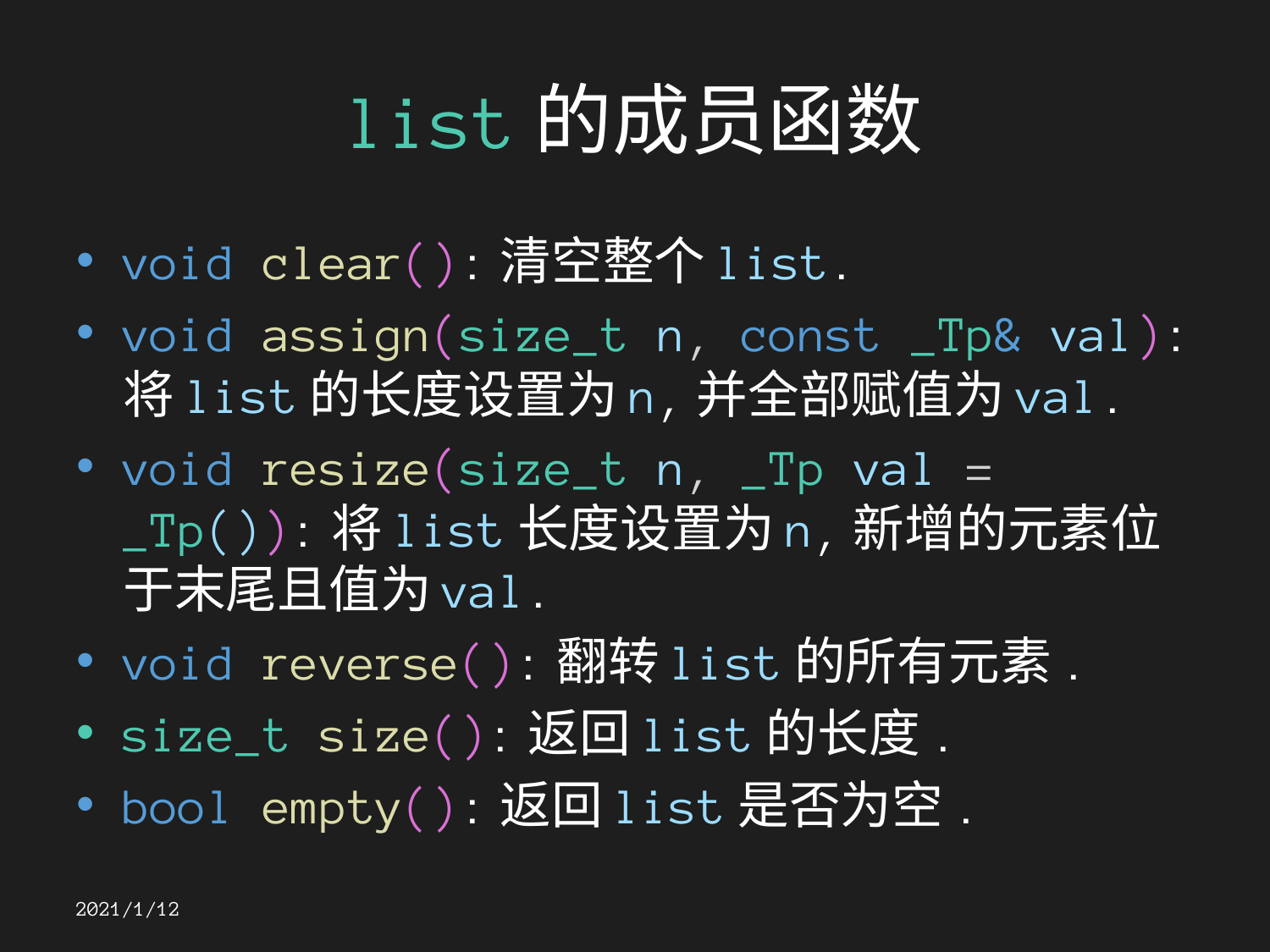

# list的成员函数
void clear():清空整个list.
void assign(size_t n, const _Tp& val):将list的长度设置为n,并全部赋值为val.
void resize(size_t n, _Tp val = _Tp()):将list长度设置为n,新增的元素位于末尾且值为val.
void reverse():翻转list的所有元素.
size_t size():返回list的长度.
bool empty():返回list是否为空.
2021/1/12